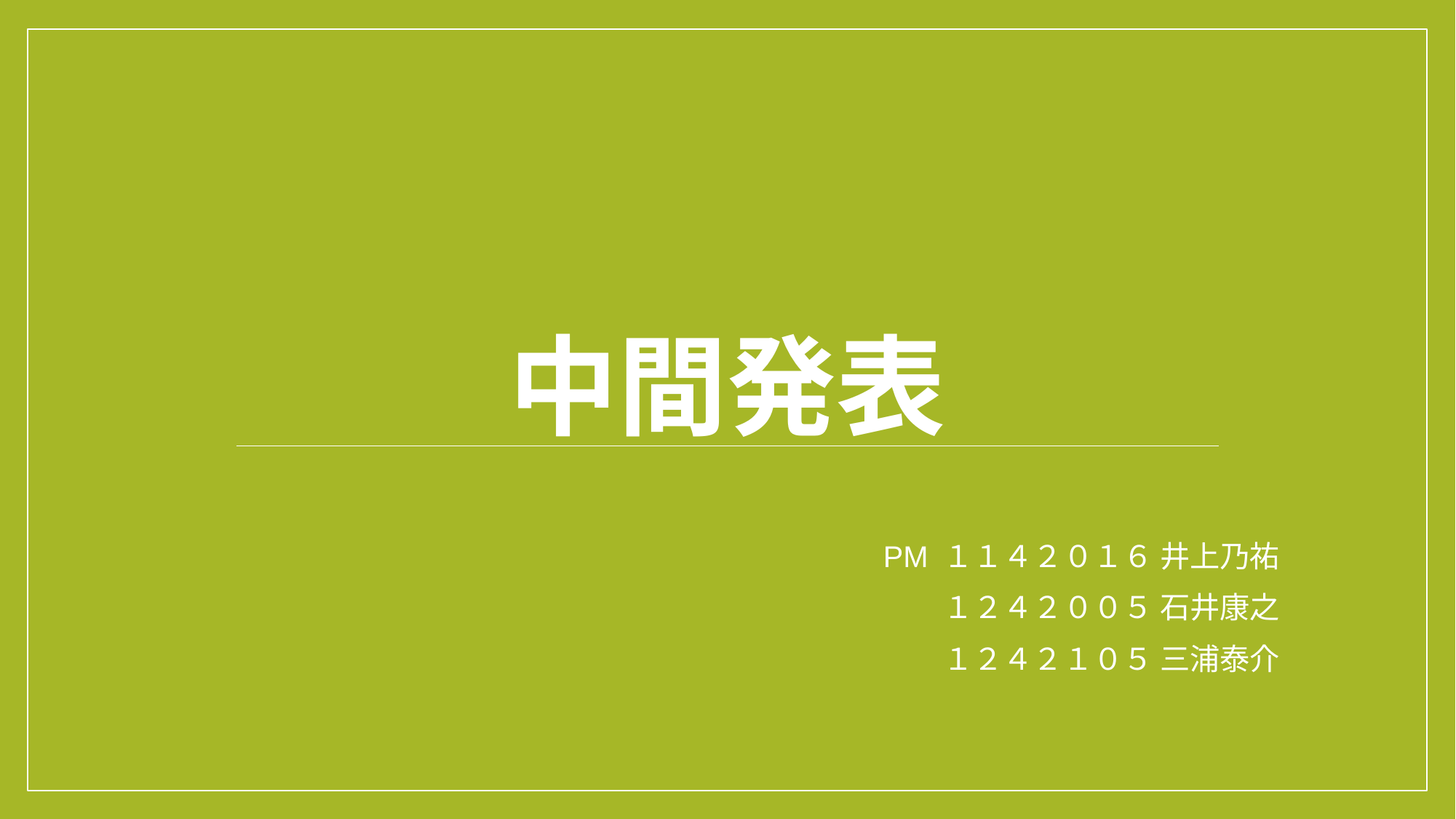

# 中間発表
PM １１４２０１６ 井上乃祐
１２４２００５ 石井康之
１２４２１０５ 三浦泰介